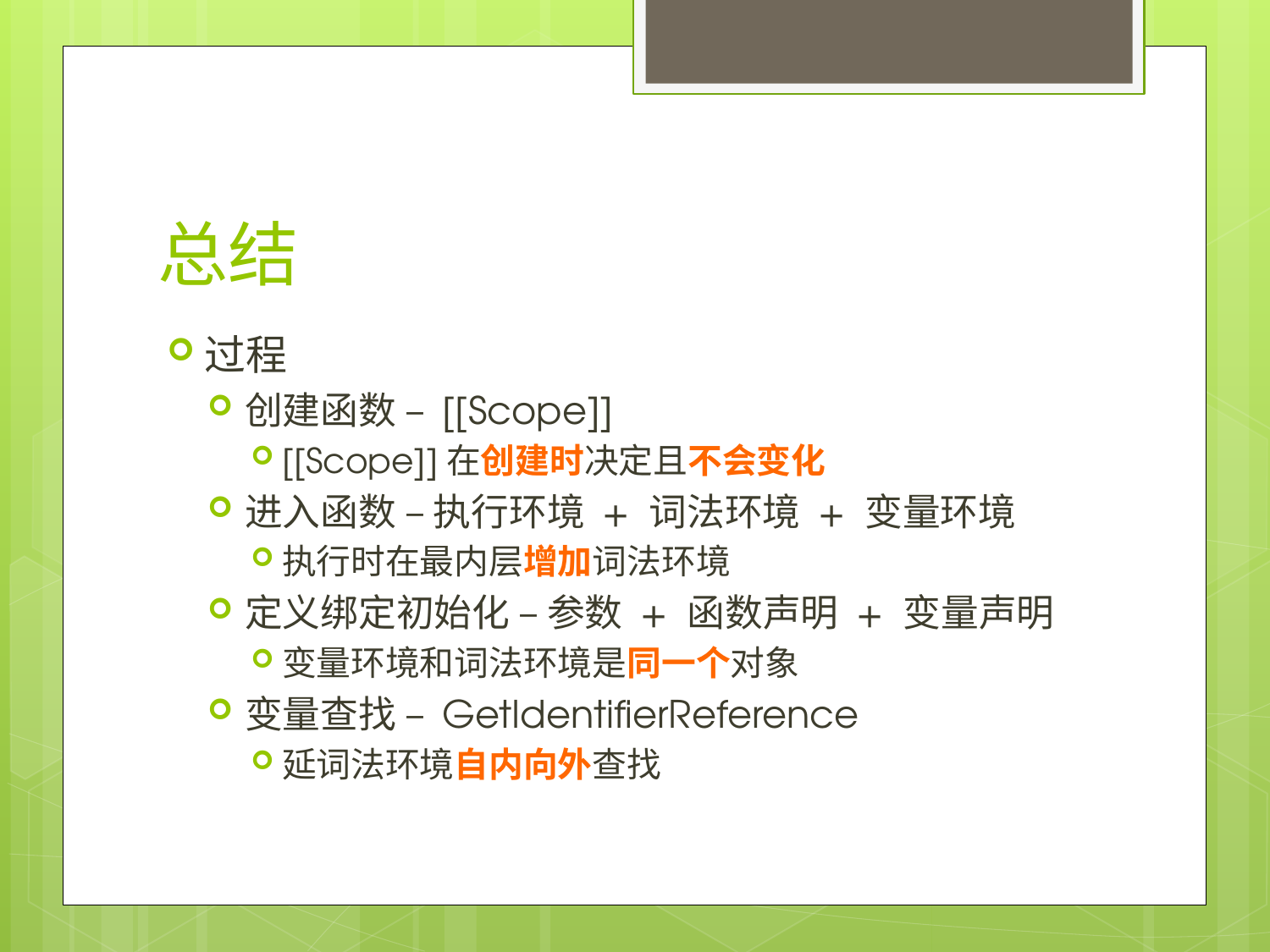

# 总结
过程
创建函数 – [[Scope]]
[[Scope]]在创建时决定且不会变化
进入函数 – 执行环境 + 词法环境 + 变量环境
执行时在最内层增加词法环境
定义绑定初始化 – 参数 + 函数声明 + 变量声明
变量环境和词法环境是同一个对象
变量查找 – GetIdentifierReference
延词法环境自内向外查找